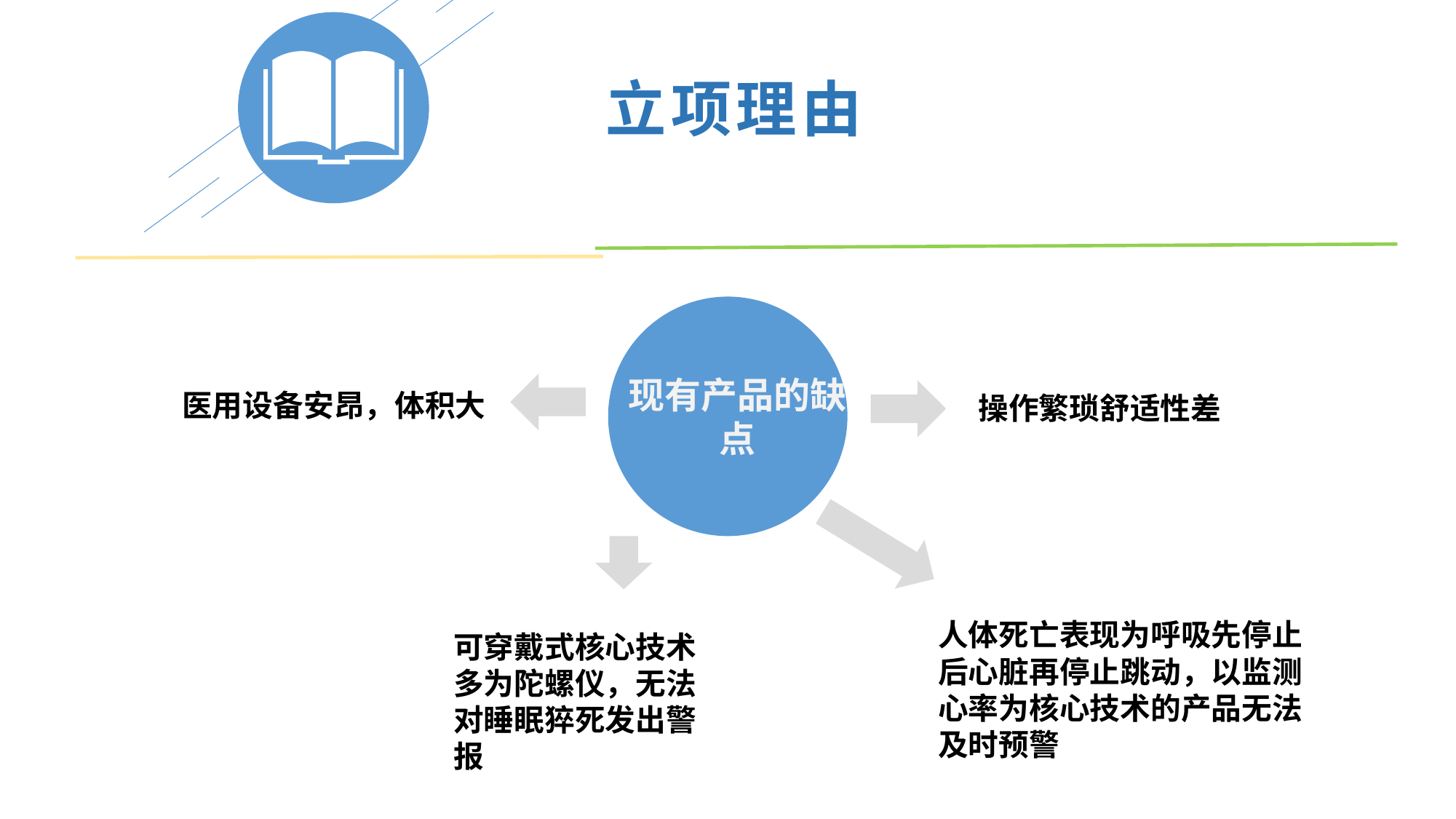

立项理由

现有产品的缺点

医用设备安昂，体积大
操作繁琐舒适性差

人体死亡表现为呼吸先停止后心脏再停止跳动，以监测心率为核心技术的产品无法及时预警
可穿戴式核心技术多为陀螺仪，无法对睡眠猝死发出警报